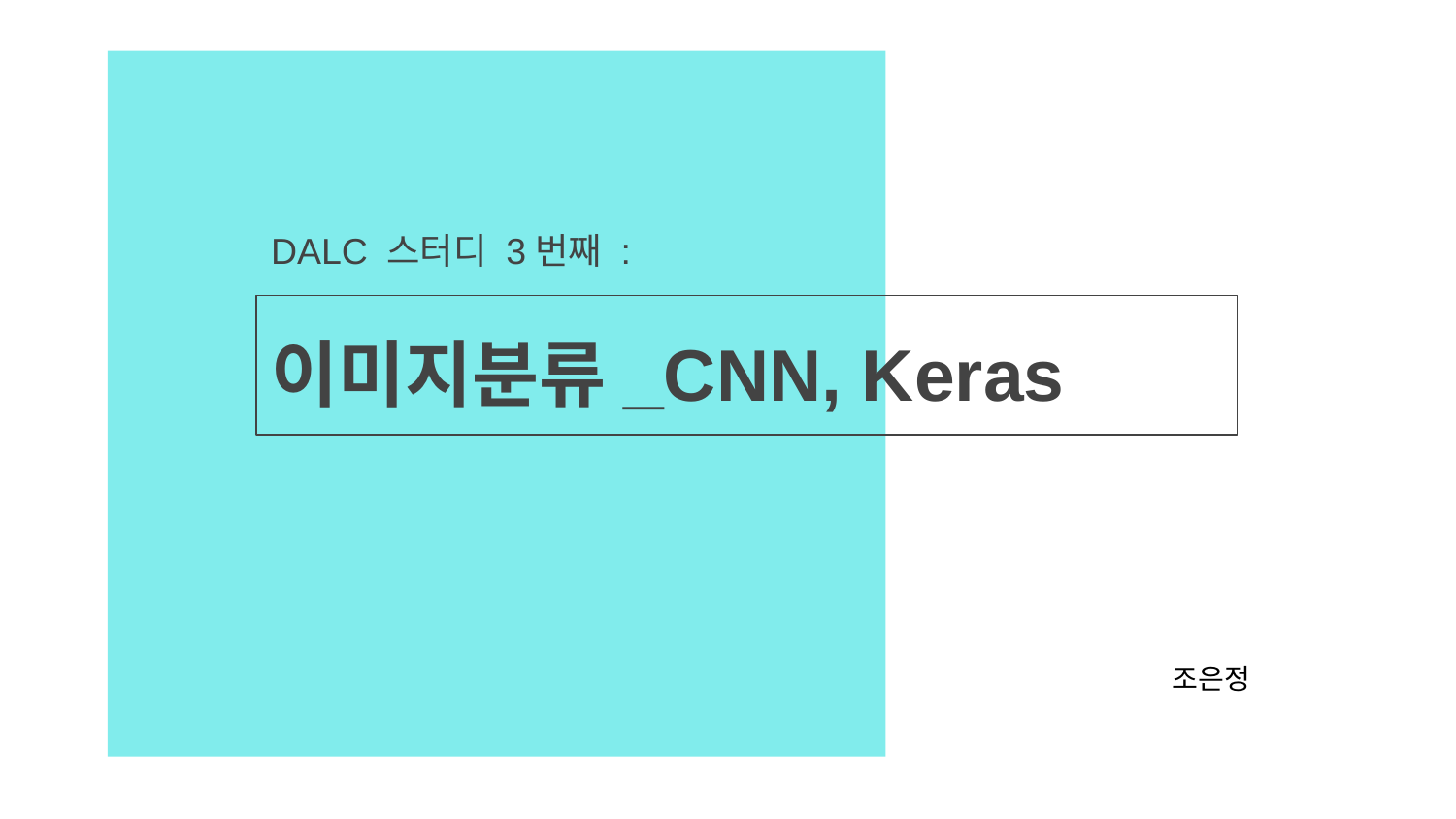

DALC 스터디 3번째 :
# 이미지분류_CNN, Keras
조은정